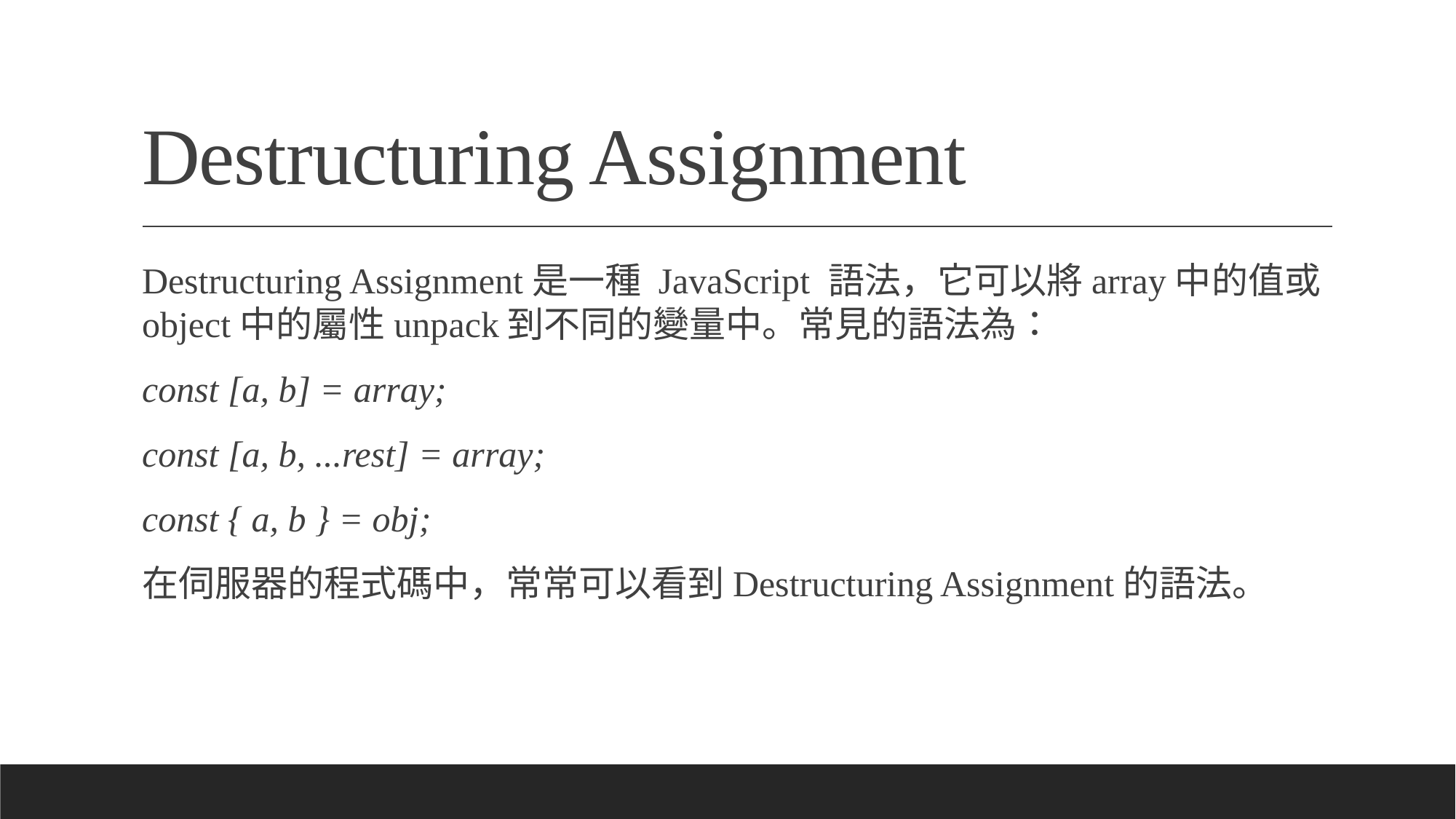

# Destructuring Assignment
Destructuring Assignment是一種 JavaScript 語法，它可以將array中的值或object中的屬性unpack到不同的變量中。常見的語法為：
const [a, b] = array;
const [a, b, ...rest] = array;
const { a, b } = obj;
在伺服器的程式碼中，常常可以看到Destructuring Assignment的語法。